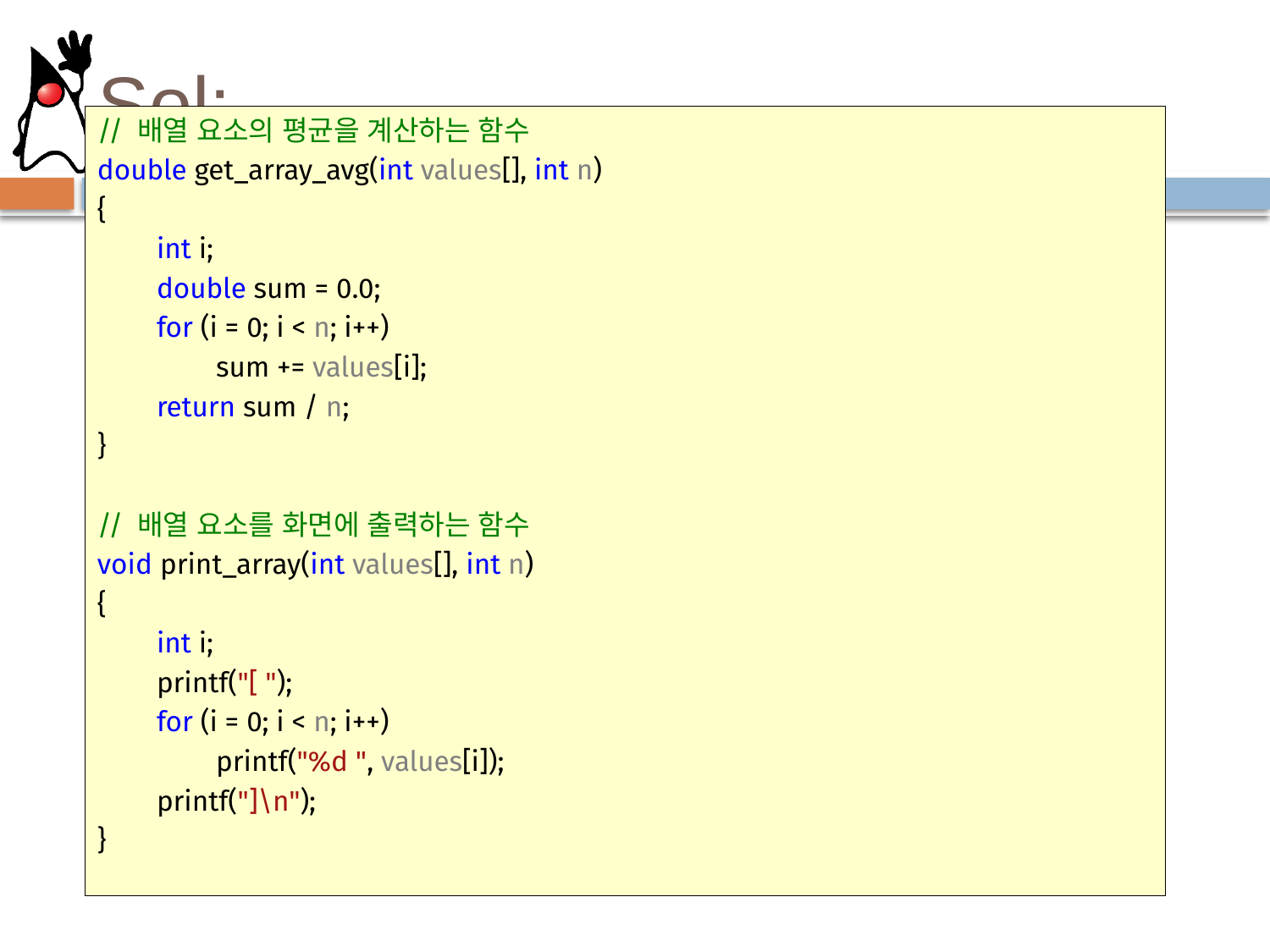

# Sol:
// 배열 요소의 평균을 계산하는 함수
double get_array_avg(int values[], int n)
{
        int i;
        double sum = 0.0;
        for (i = 0; i < n; i++)
                sum += values[i];
        return sum / n;
}

// 배열 요소를 화면에 출력하는 함수
void print_array(int values[], int n)
{
        int i;
        printf("[ ");
        for (i = 0; i < n; i++)
                printf("%d ", values[i]);
        printf("]\n");
}